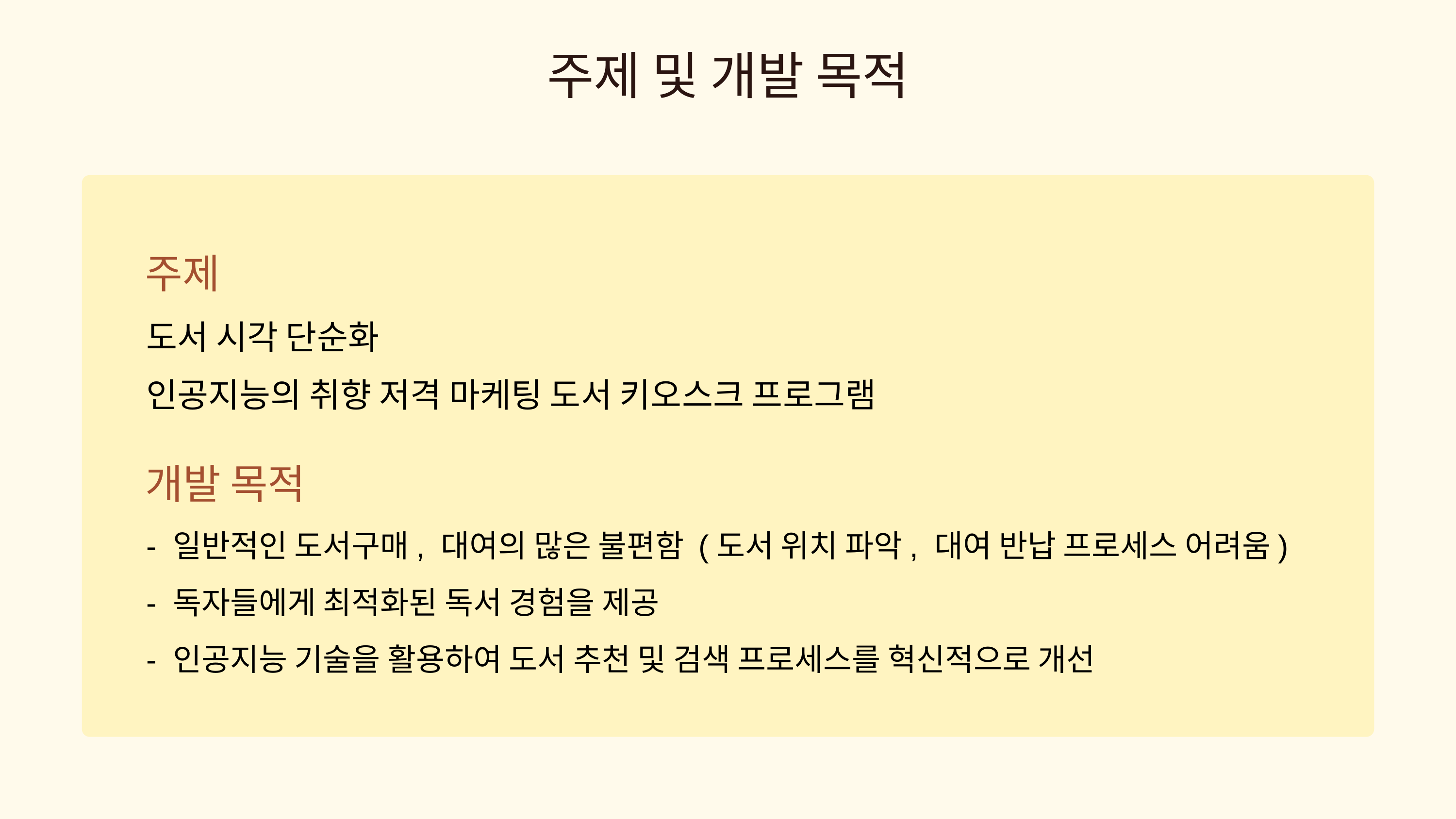

주제 및 개발 목적

주제
도서 시각 단순화
인공지능의 취향 저격 마케팅 도서 키오스크 프로그램
개발 목적
- 일반적인 도서구매, 대여의 많은 불편함 (도서 위치 파악, 대여 반납 프로세스 어려움)
- 독자들에게 최적화된 독서 경험을 제공
- 인공지능 기술을 활용하여 도서 추천 및 검색 프로세스를 혁신적으로 개선